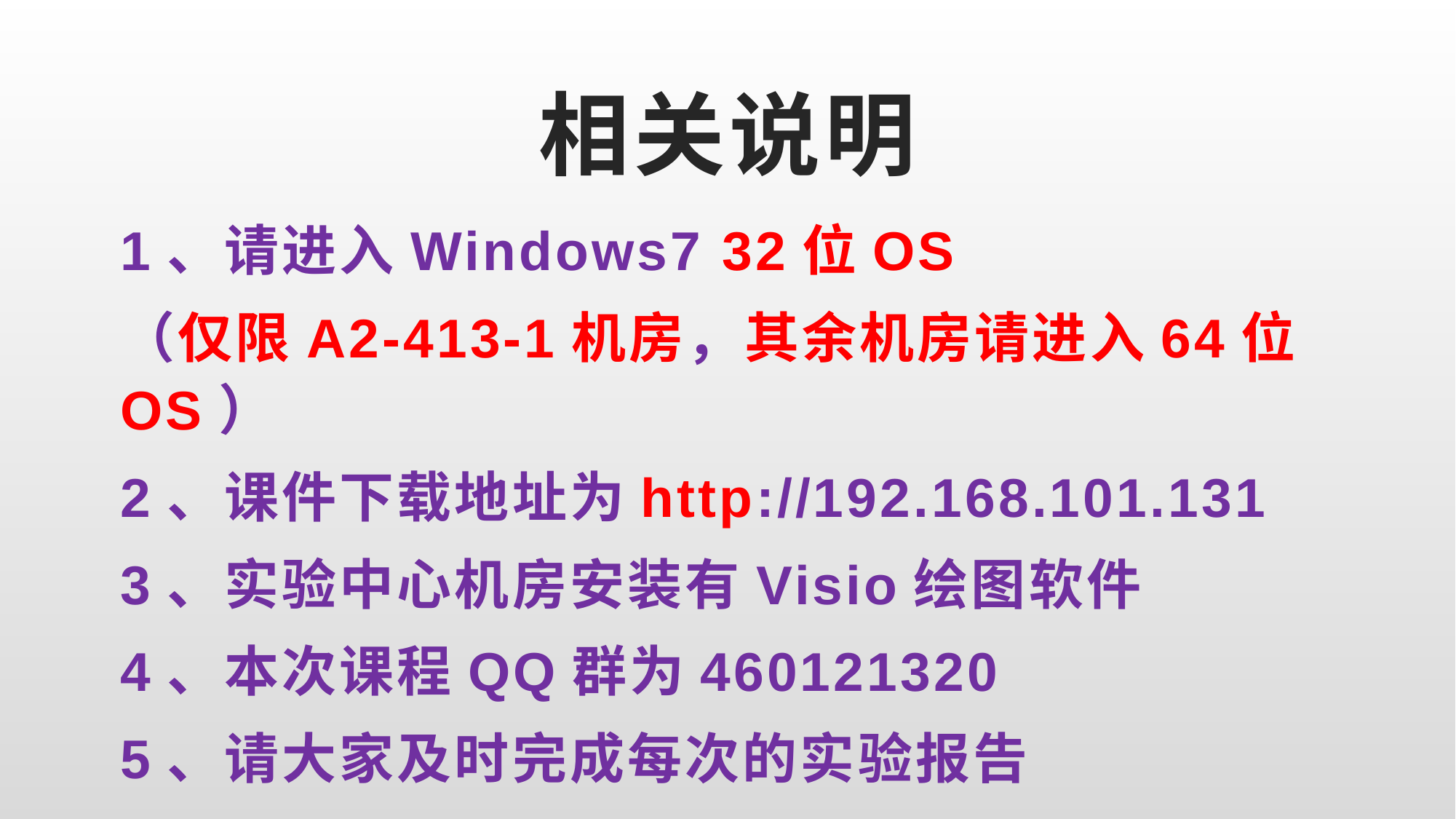

# 相关说明
1、请进入Windows7 32位OS
（仅限A2-413-1机房，其余机房请进入64位OS）
2、课件下载地址为http://192.168.101.131
3、实验中心机房安装有Visio绘图软件
4、本次课程QQ群为460121320
5、请大家及时完成每次的实验报告